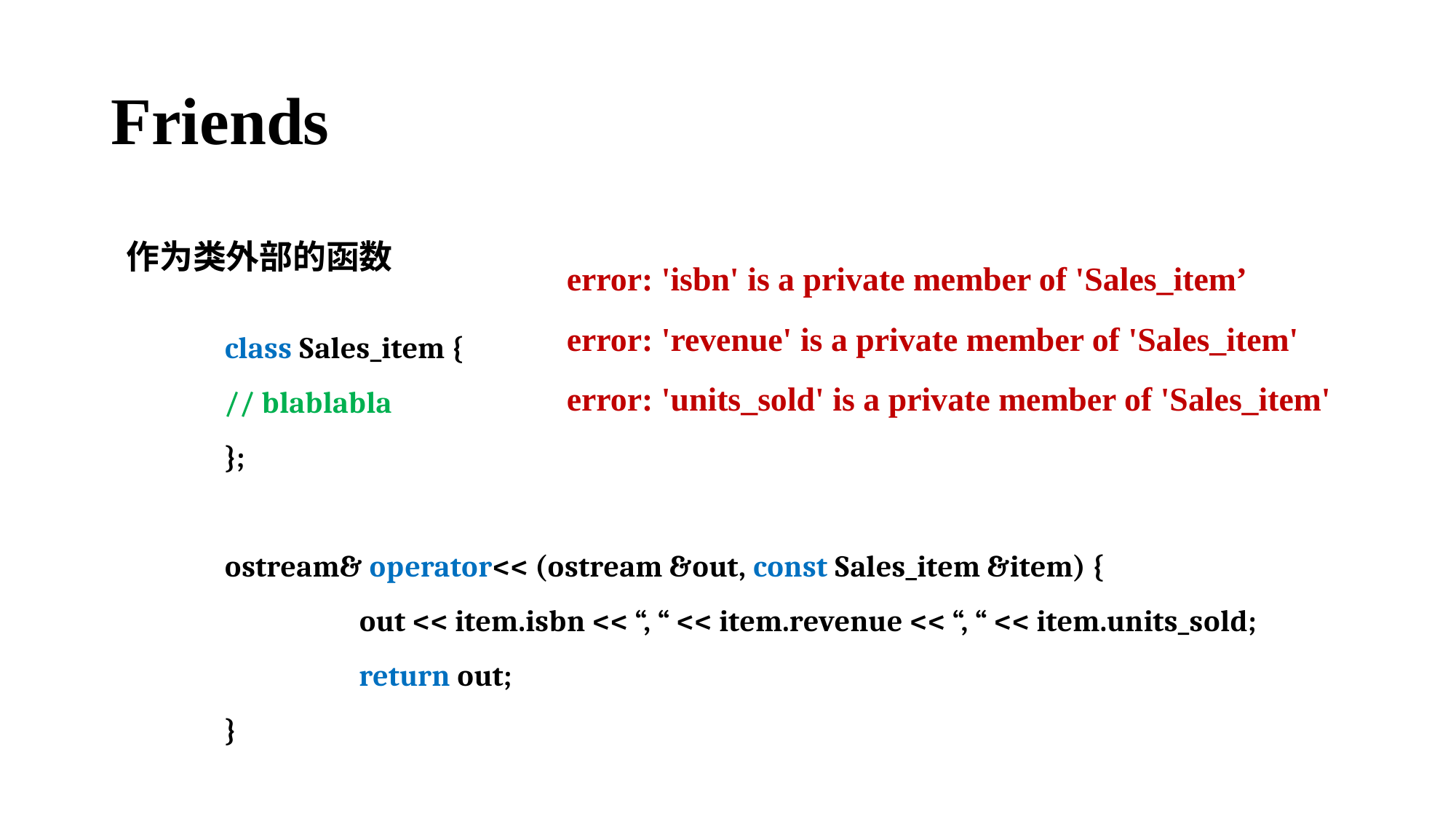

# Friends
作为类外部的函数
error: 'isbn' is a private member of 'Sales_item’
error: 'revenue' is a private member of 'Sales_item'
error: 'units_sold' is a private member of 'Sales_item'
class Sales_item {
// blablabla
};

ostream& operator<< (ostream &out, const Sales_item &item) {
                    out << item.isbn << “, “ << item.revenue << “, “ << item.units_sold;
                    return out;
}